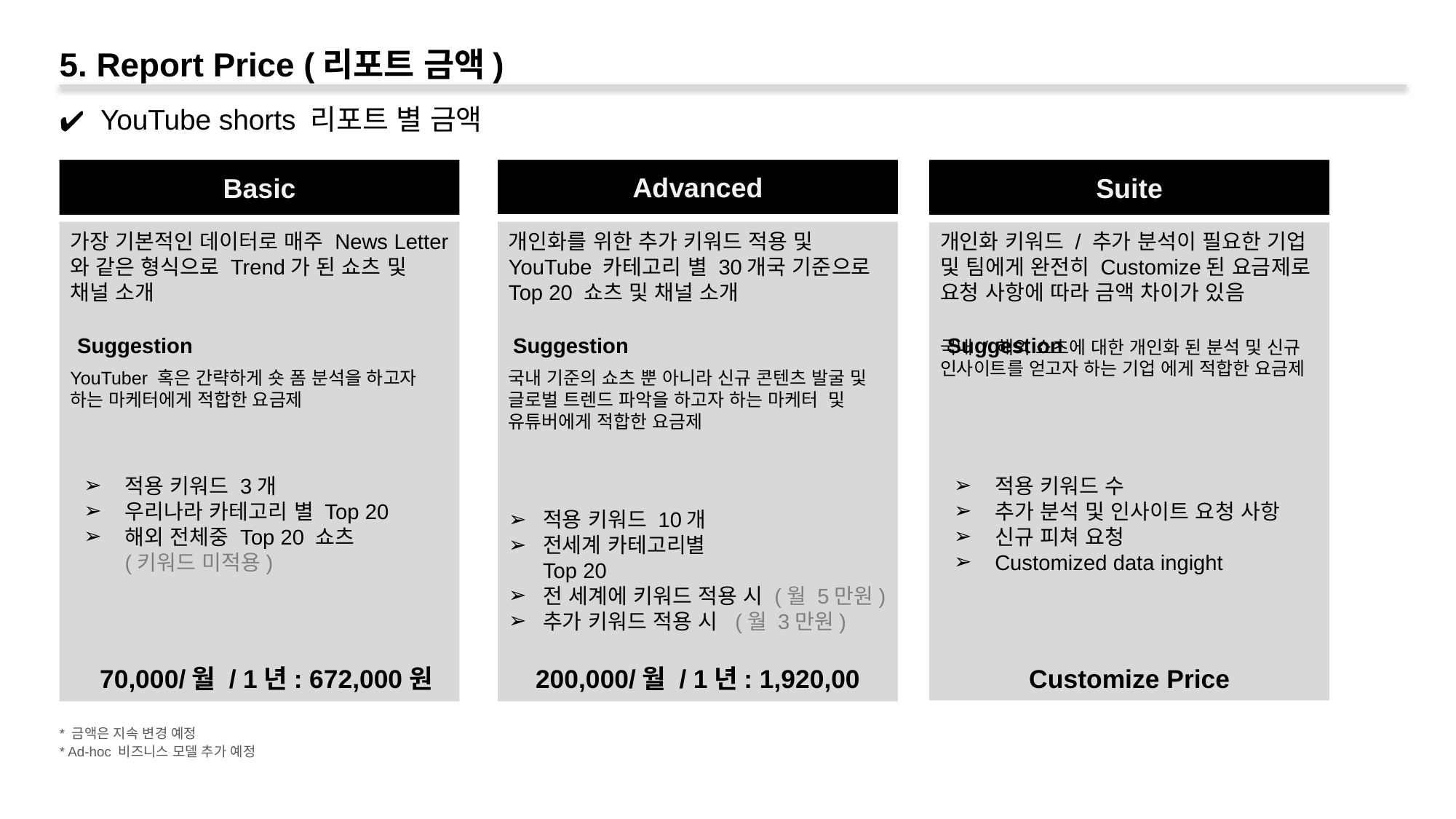

5. Report Price (리포트 금액)
YouTube shorts 리포트 별 금액

Suite
Basic
Advanced

적용 키워드 3개
우리나라 카테고리 별 Top 20
해외 전체중 Top 20 쇼츠
(키워드 미적용)

적용 키워드 10개
전세계 카테고리별
Top 20
전 세계에 키워드 적용 시 (월 5만원)
추가 키워드 적용 시  (월 3만원)

적용 키워드 수
추가 분석 및 인사이트 요청 사항
신규 피쳐 요청
Customized data ingight

가장 기본적인 데이터로 매주 News Letter와 같은 형식으로 Trend가 된 쇼츠 및 채널 소개

YouTuber 혹은 간략하게 숏 폼 분석을 하고자 하는 마케터에게 적합한 요금제

개인화를 위한 추가 키워드 적용 및 YouTube 카테고리 별 30개국 기준으로 Top 20 쇼츠 및 채널 소개

국내 기준의 쇼츠 뿐 아니라 신규 콘텐츠 발굴 및 글로벌 트렌드 파악을 하고자 하는 마케터  및 유튜버에게 적합한 요금제
개인화 키워드 / 추가 분석이 필요한 기업 및 팀에게 완전히 Customize된 요금제로 요청 사항에 따라 금액 차이가 있음

국내 / 해외 쇼츠에 대한 개인화 된 분석 및 신규 인사이트를 얻고자 하는 기업 에게 적합한 요금제
Suggestion
Suggestion
Suggestion
Customize Price
200,000/월 / 1년: 1,920,00
70,000/월 / 1년: 672,000원
* 금액은 지속 변경 예정
* Ad-hoc 비즈니스 모델 추가 예정